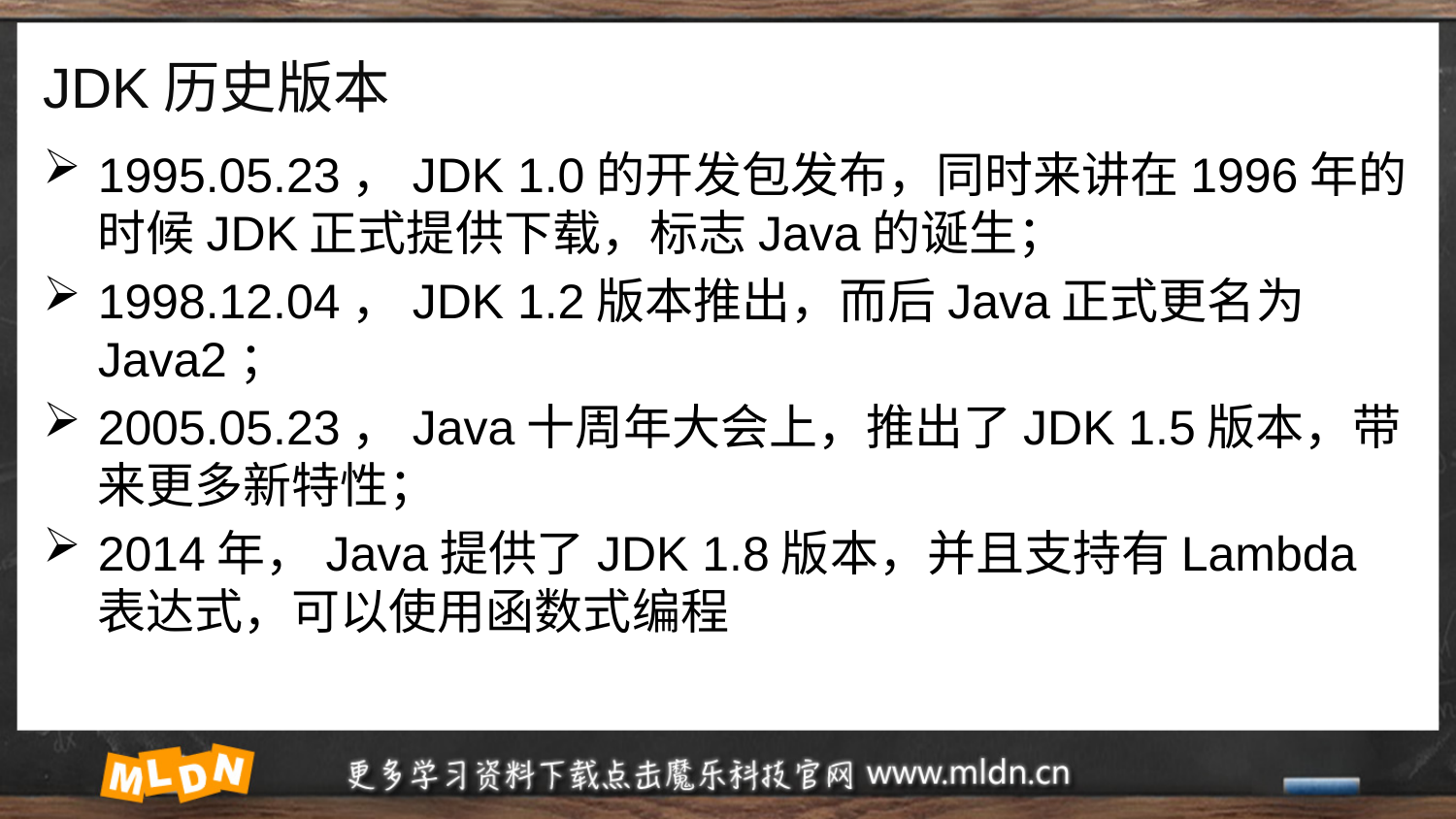

# JDK历史版本
1995.05.23，JDK 1.0的开发包发布，同时来讲在1996年的时候JDK正式提供下载，标志Java的诞生；
1998.12.04，JDK 1.2版本推出，而后Java正式更名为Java2；
2005.05.23，Java十周年大会上，推出了JDK 1.5版本，带来更多新特性；
2014年，Java提供了JDK 1.8版本，并且支持有Lambda表达式，可以使用函数式编程